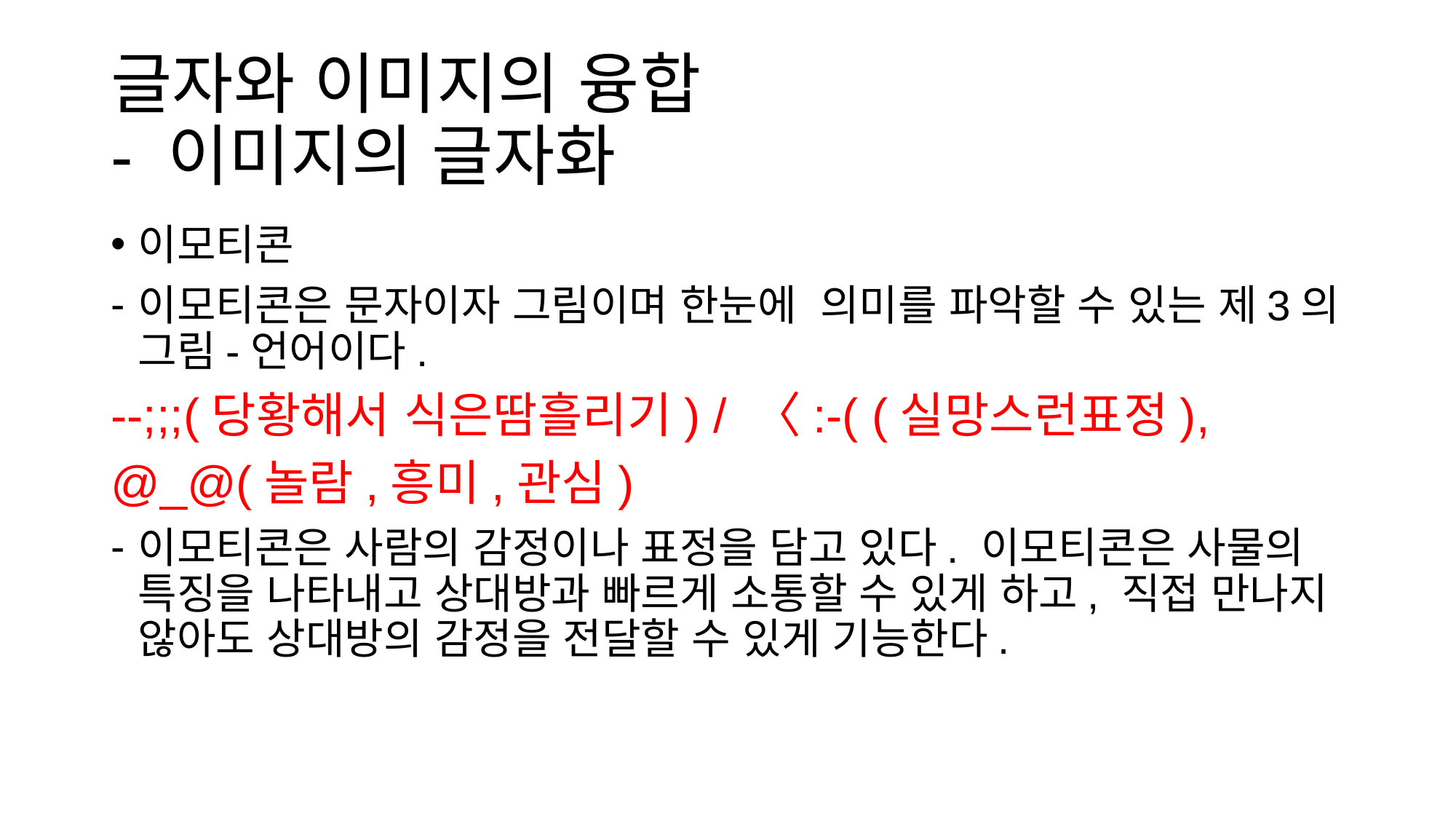

# 글자와 이미지의 융합 - 이미지의 글자화
이모티콘
이모티콘은 문자이자 그림이며 한눈에  의미를 파악할 수 있는 제3의 그림-언어이다.
--;;;(당황해서 식은땀흘리기) / 〈:-( (실망스런표정),
@_@(놀람,흥미,관심)
이모티콘은 사람의 감정이나 표정을 담고 있다. 이모티콘은 사물의 특징을 나타내고 상대방과 빠르게 소통할 수 있게 하고, 직접 만나지 않아도 상대방의 감정을 전달할 수 있게 기능한다.